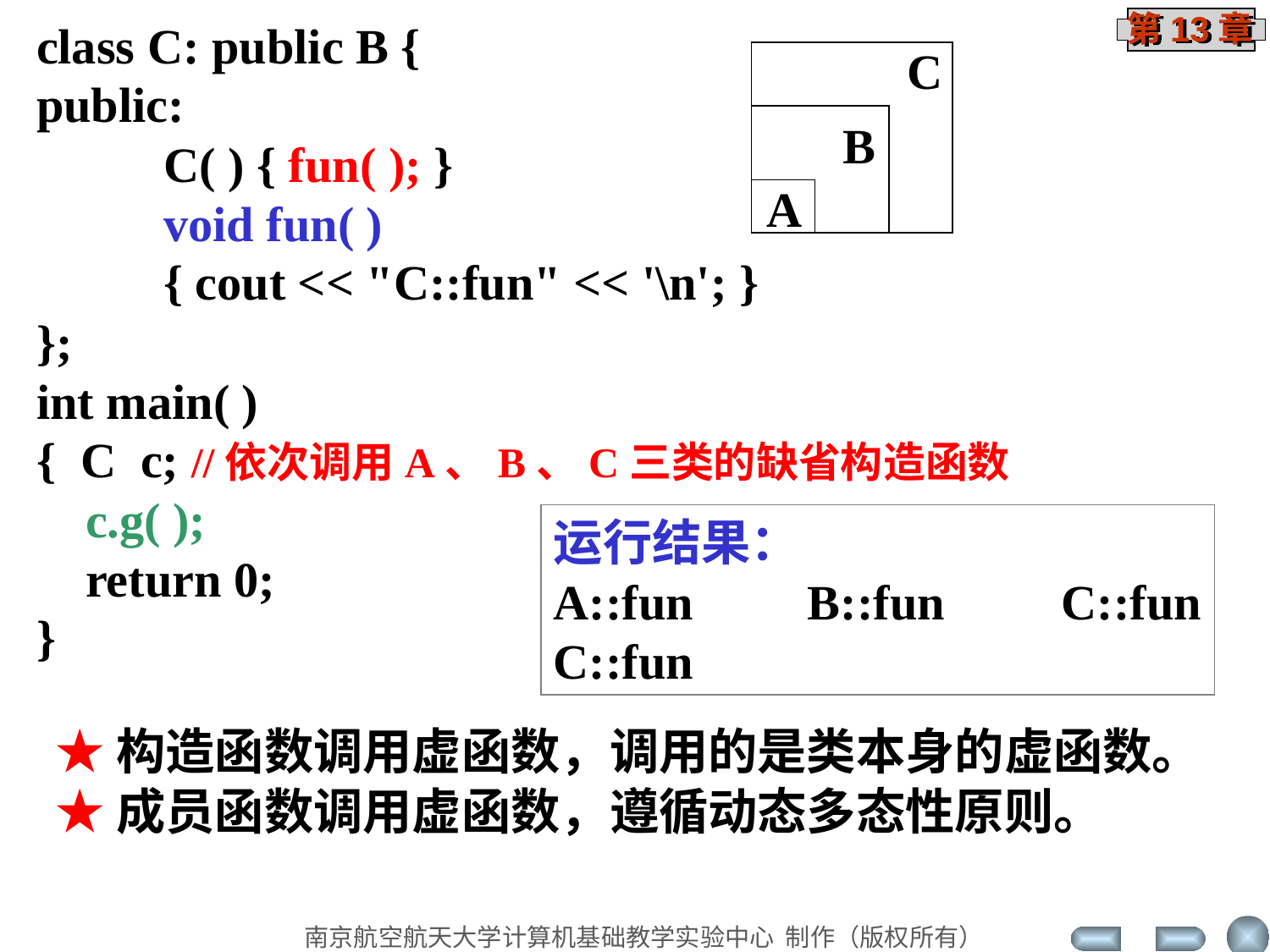

class C: public B {
public:
	C( ) { fun( ); }
	void fun( )
	{ cout << "C::fun" << '\n'; }
};
int main( )
{  C  c; //依次调用A、B、C三类的缺省构造函数
    c.g( );
    return 0;
}
C

B
A
运行结果：
A::fun	B::fun	C::fun
C::fun
★构造函数调用虚函数，调用的是类本身的虚函数。
★成员函数调用虚函数，遵循动态多态性原则。